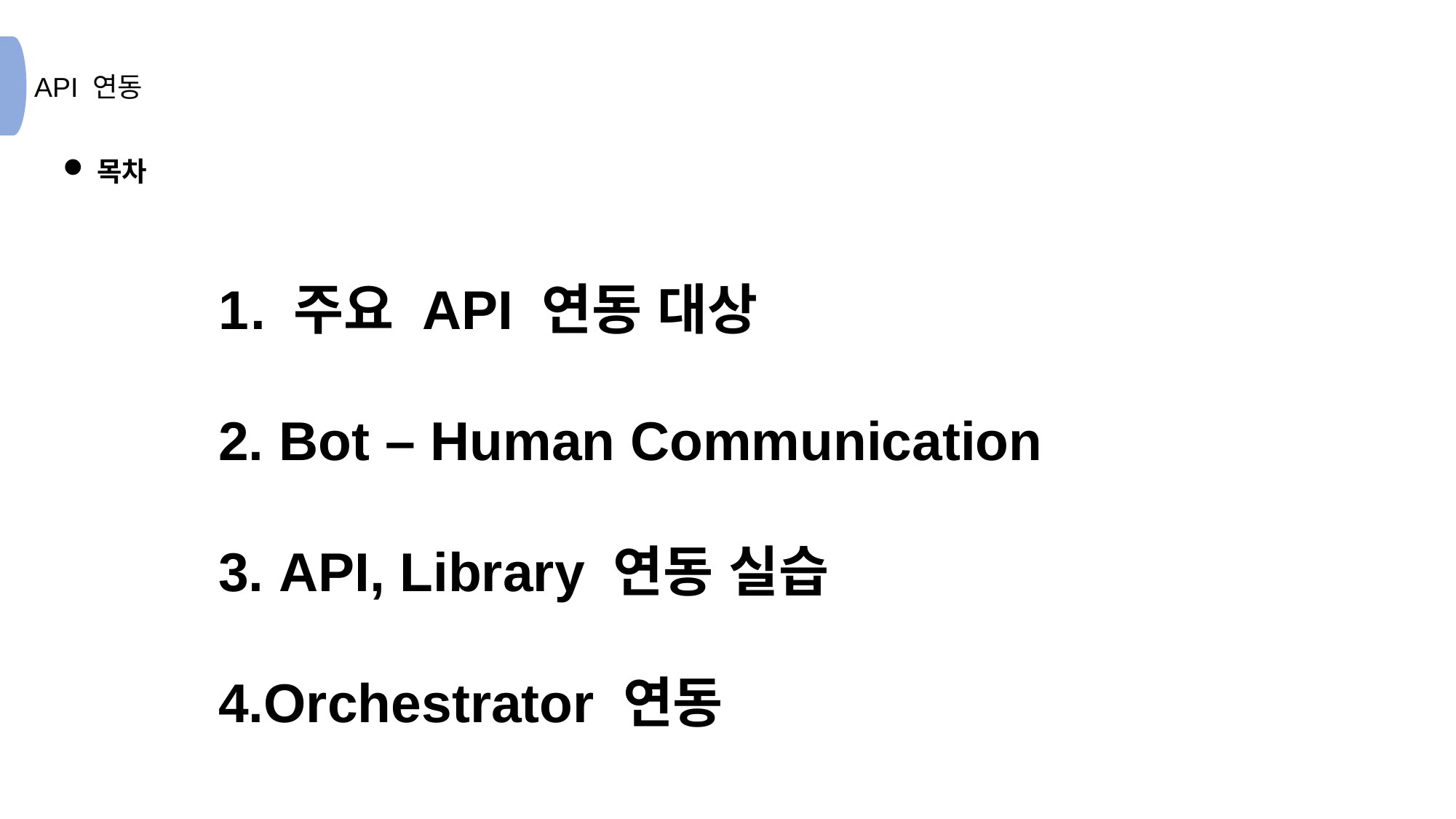

목차
 주요 API 연동 대상
 Bot – Human Communication
 API, Library 연동 실습
Orchestrator 연동